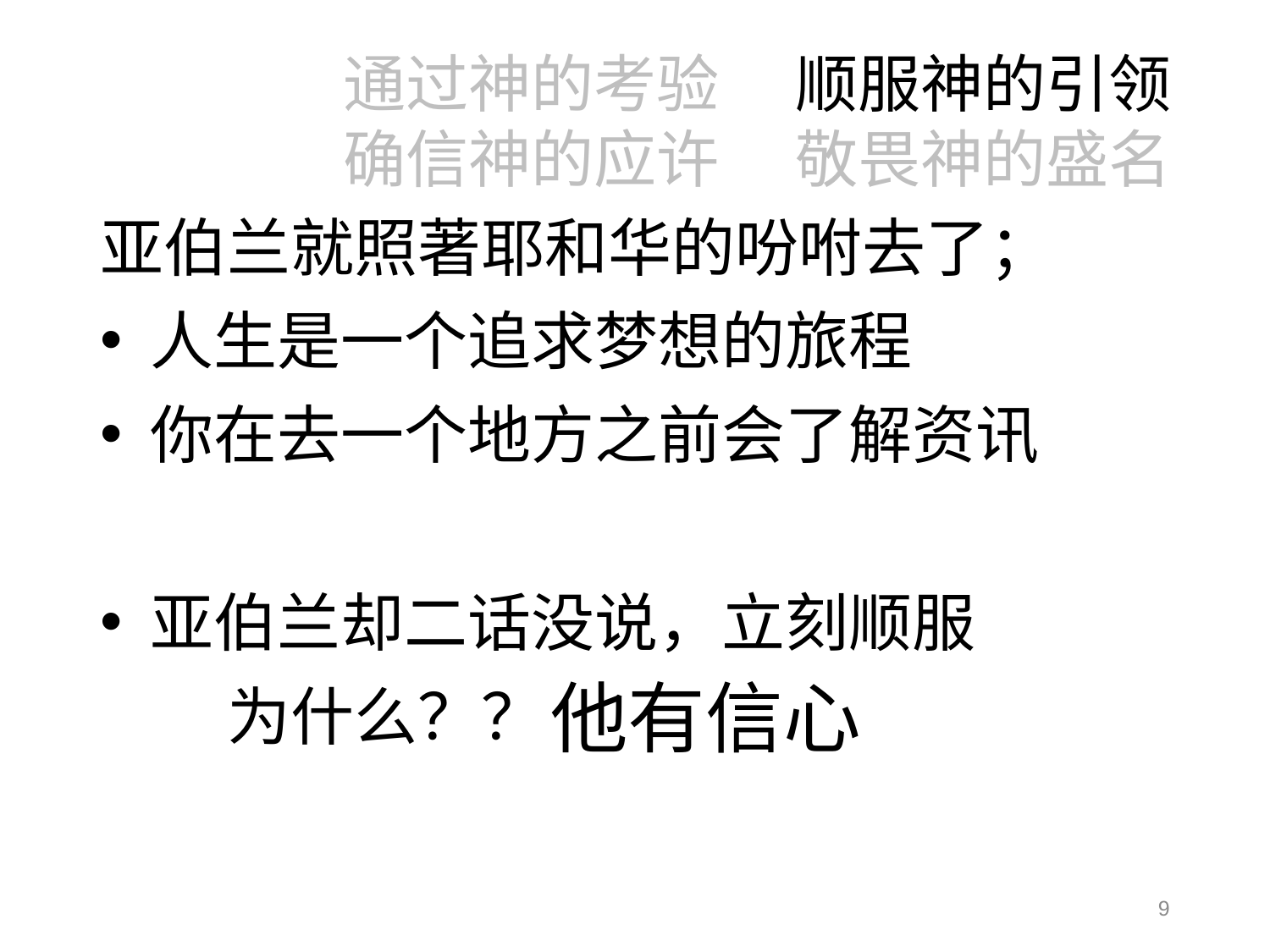

# 通过神的考验	顺服神的引领 确信神的应许	敬畏神的盛名
通过神的考验	顺服神的引领
确信神的应许	敬畏神的盛名
亚伯兰就照著耶和华的吩咐去了；
人生是一个追求梦想的旅程
你在去一个地方之前会了解资讯

亚伯兰却二话没说，立刻顺服
	为什么？？
他有信心
9